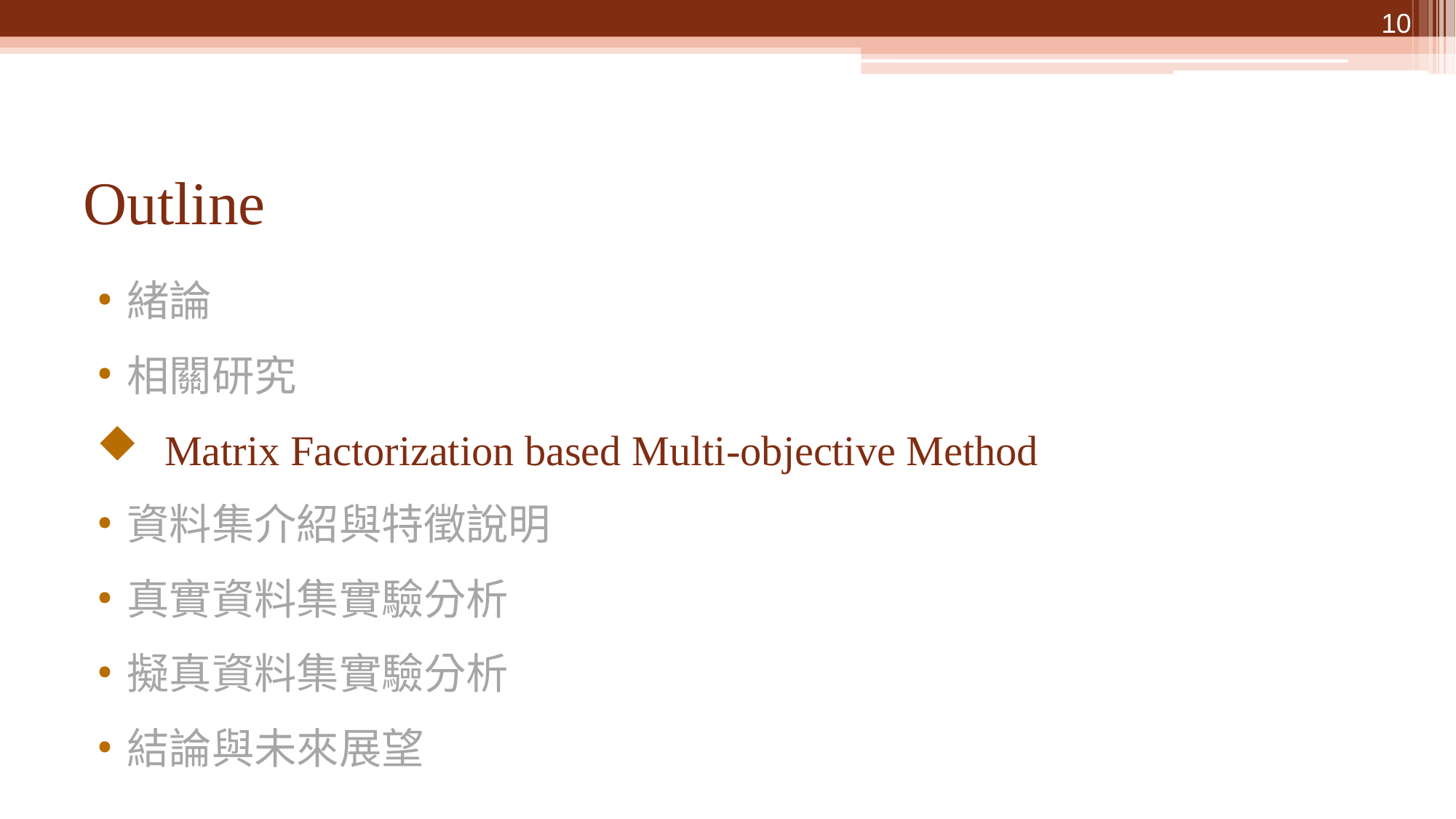

10
# Outline
緒論

相關研究

 Matrix Factorization based Multi-objective Method

資料集介紹與特徵說明

真實資料集實驗分析

擬真資料集實驗分析

結論與未來展望